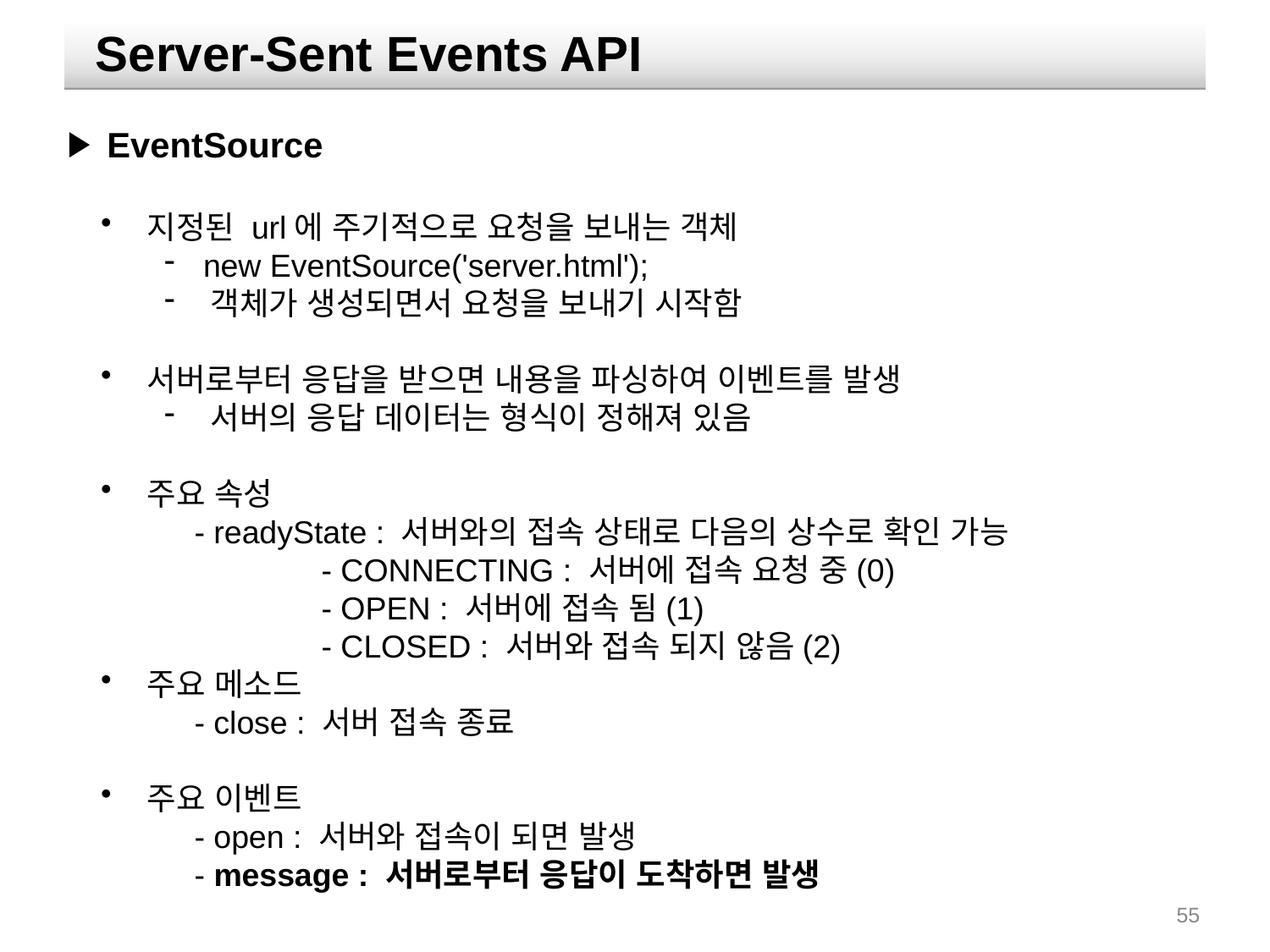

Server-Sent Events API
 EventSource

 지정된 url에 주기적으로 요청을 보내는 객체
 new EventSource('server.html');
 객체가 생성되면서 요청을 보내기 시작함

 서버로부터 응답을 받으면 내용을 파싱하여 이벤트를 발생
 서버의 응답 데이터는 형식이 정해져 있음

 주요 속성
- readyState : 서버와의 접속 상태로 다음의 상수로 확인 가능
	- CONNECTING : 서버에 접속 요청 중(0)
	- OPEN : 서버에 접속 됨(1)
	- CLOSED : 서버와 접속 되지 않음(2)
 주요 메소드
- close : 서버 접속 종료

 주요 이벤트
- open : 서버와 접속이 되면 발생
- message : 서버로부터 응답이 도착하면 발생
55